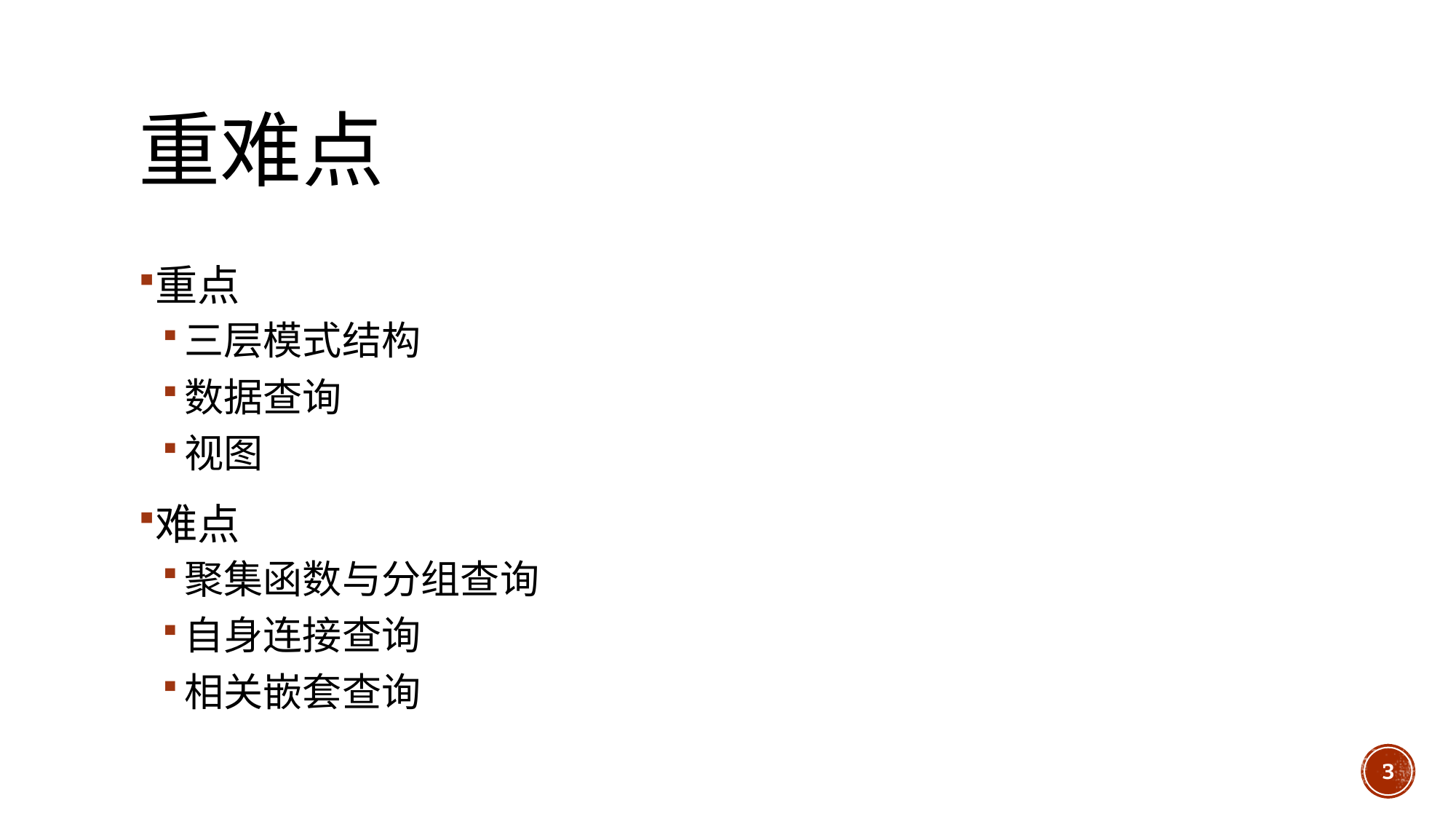

# 重难点
重点
三层模式结构
数据查询
视图
难点
聚集函数与分组查询
自身连接查询
相关嵌套查询
3